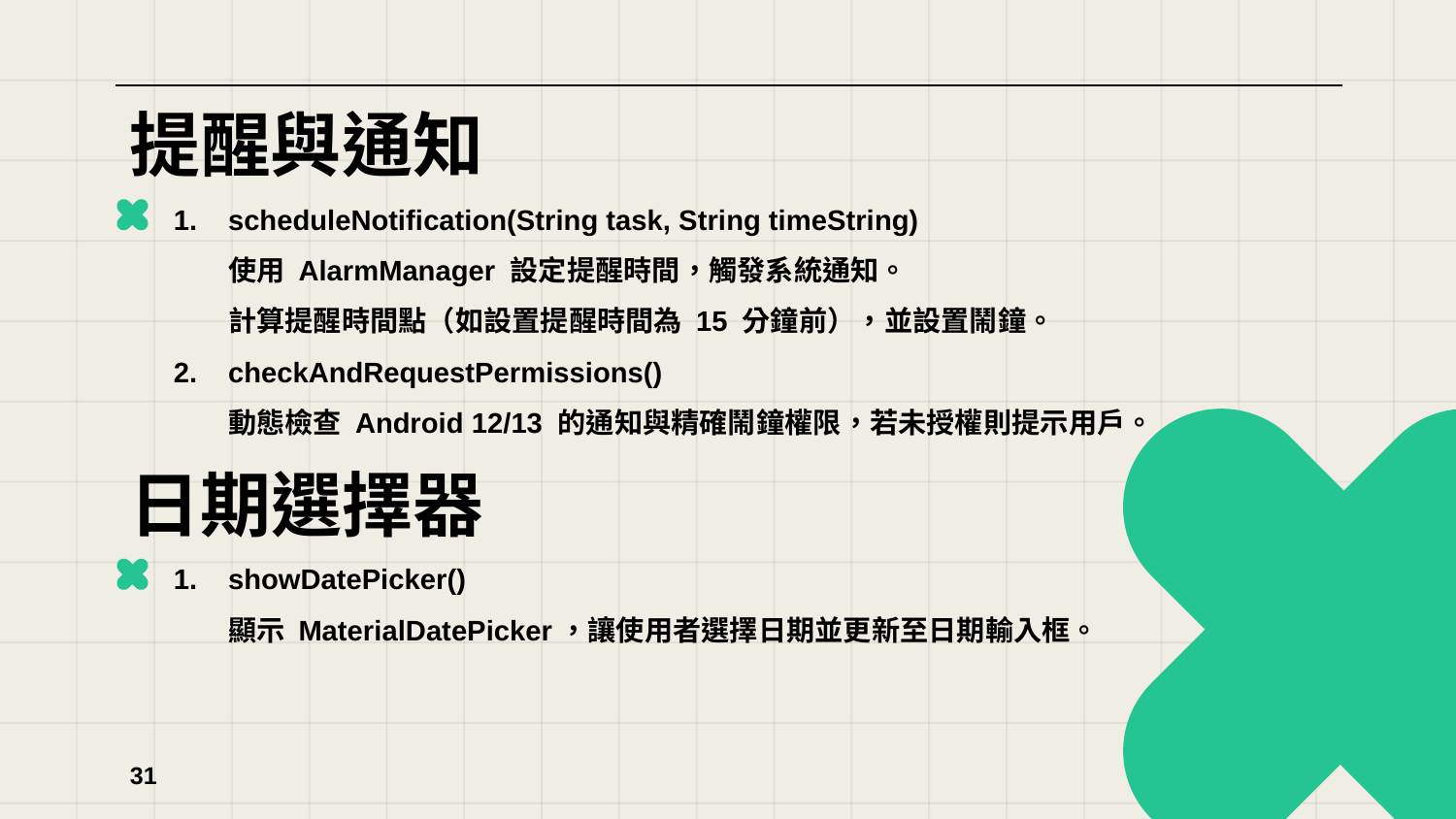

# 提醒與通知
scheduleNotification(String task, String timeString)
使用 AlarmManager 設定提醒時間，觸發系統通知。
計算提醒時間點（如設置提醒時間為 15 分鐘前），並設置鬧鐘。
checkAndRequestPermissions()
動態檢查 Android 12/13 的通知與精確鬧鐘權限，若未授權則提示用戶。

日期選擇器
showDatePicker()
顯示 MaterialDatePicker，讓使用者選擇日期並更新至日期輸入框。

31